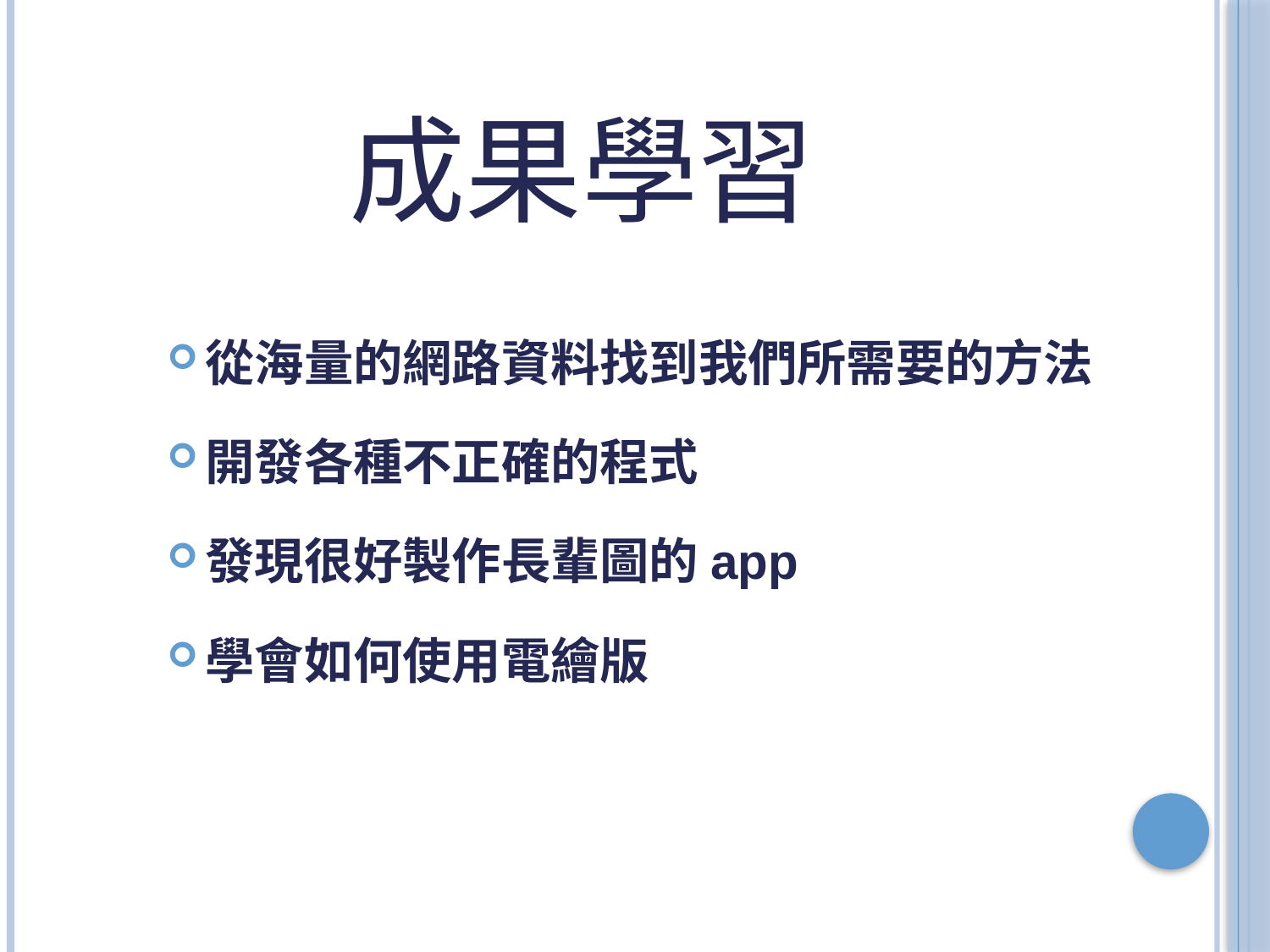

# 成果學習
從海量的網路資料找到我們所需要的方法
開發各種不正確的程式
發現很好製作長輩圖的app
學會如何使用電繪版